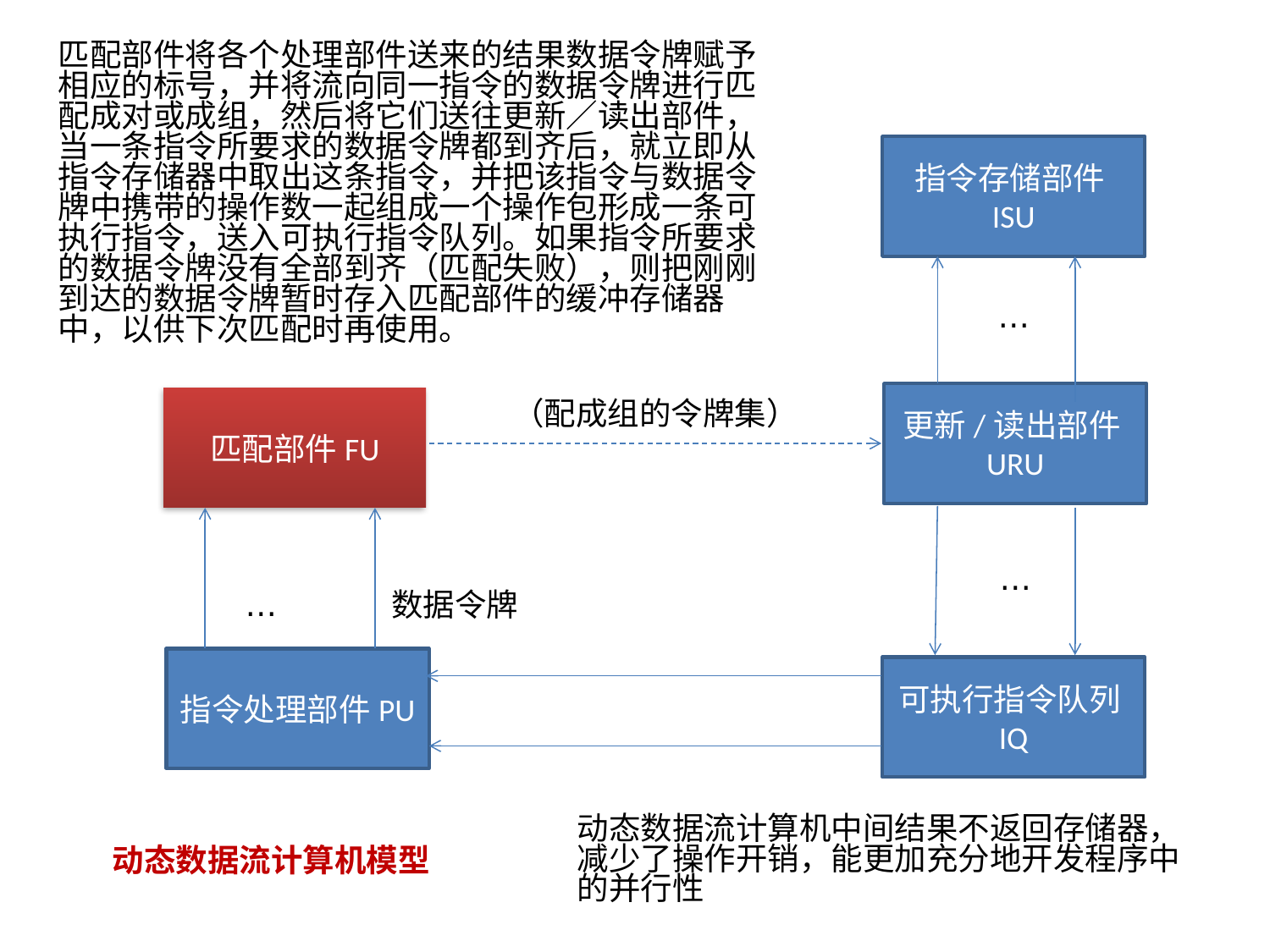

匹配部件将各个处理部件送来的结果数据令牌赋予相应的标号，并将流向同一指令的数据令牌进行匹配成对或成组，然后将它们送往更新／读出部件，当一条指令所要求的数据令牌都到齐后，就立即从指令存储器中取出这条指令，并把该指令与数据令牌中携带的操作数一起组成一个操作包形成一条可执行指令，送入可执行指令队列。如果指令所要求的数据令牌没有全部到齐（匹配失败），则把刚刚到达的数据令牌暂时存入匹配部件的缓冲存储器中，以供下次匹配时再使用。
指令存储部件ISU
…
更新/读出部件URU
（配成组的令牌集）
匹配部件FU
…
…
数据令牌
指令处理部件PU
可执行指令队列IQ
动态数据流计算机中间结果不返回存储器，减少了操作开销，能更加充分地开发程序中的并行性
动态数据流计算机模型